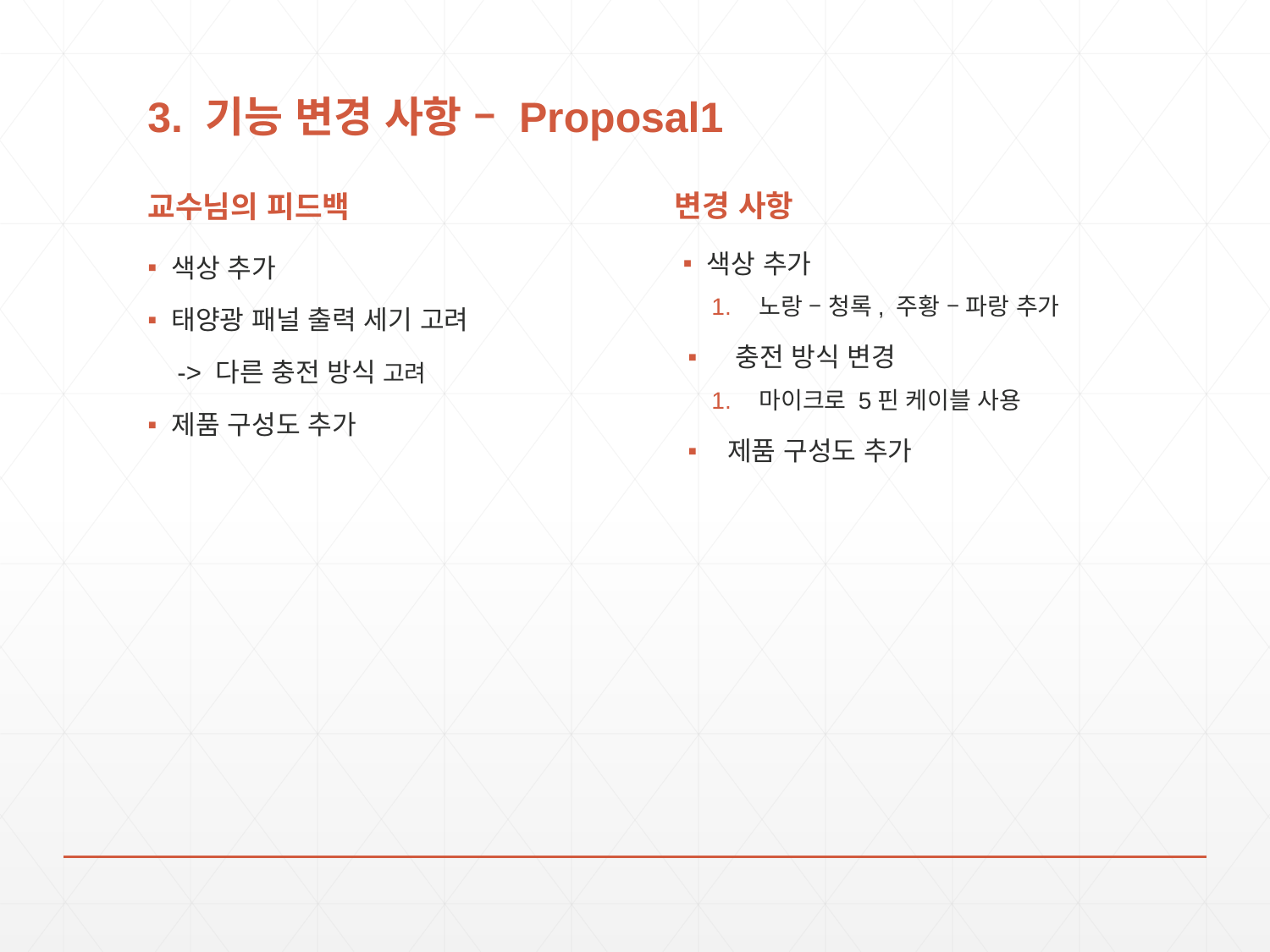

# 3. 기능 변경 사항 – Proposal1
변경 사항
교수님의 피드백
색상 추가
노랑 – 청록, 주황 – 파랑 추가
충전 방식 변경
마이크로 5핀 케이블 사용
제품 구성도 추가
색상 추가
태양광 패널 출력 세기 고려
    -> 다른 충전 방식 고려
제품 구성도 추가